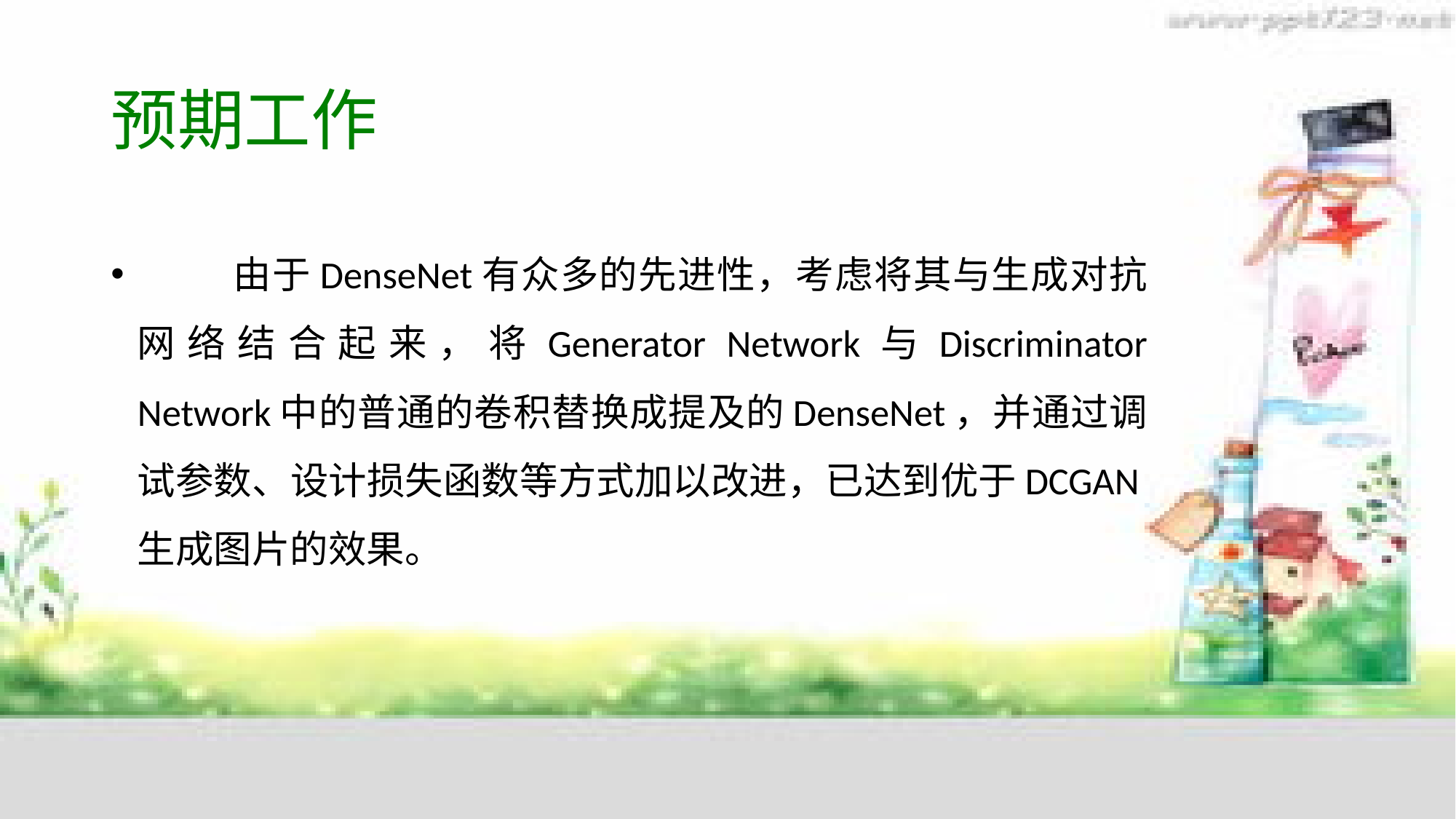

# 预期工作
         由于DenseNet有众多的先进性，考虑将其与生成对抗网络结合起来，将Generator Network与Discriminator Network中的普通的卷积替换成提及的DenseNet，并通过调试参数、设计损失函数等方式加以改进，已达到优于DCGAN生成图片的效果。